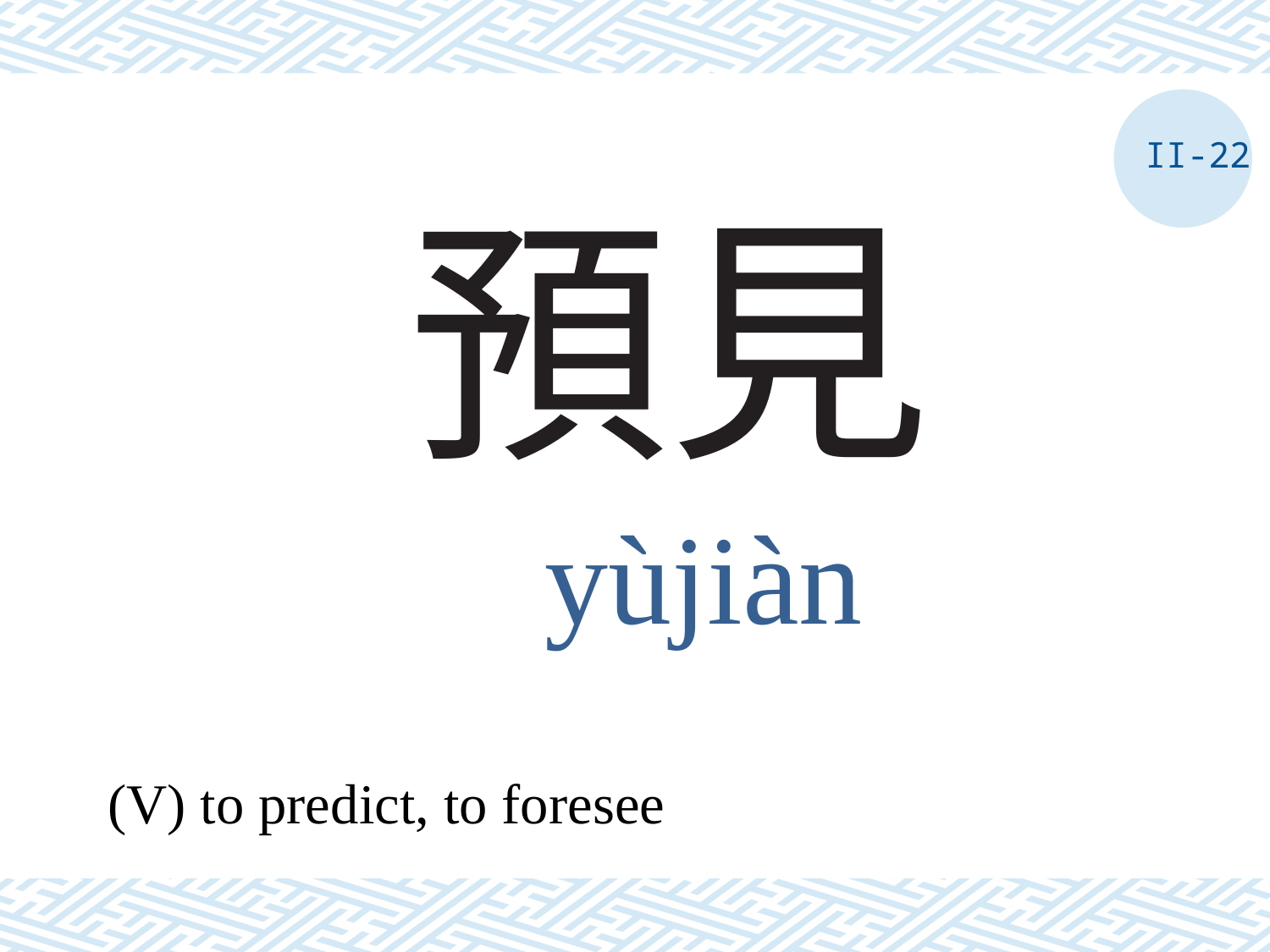

II-22

# 預見
yùjiàn
(V) to predict, to foresee